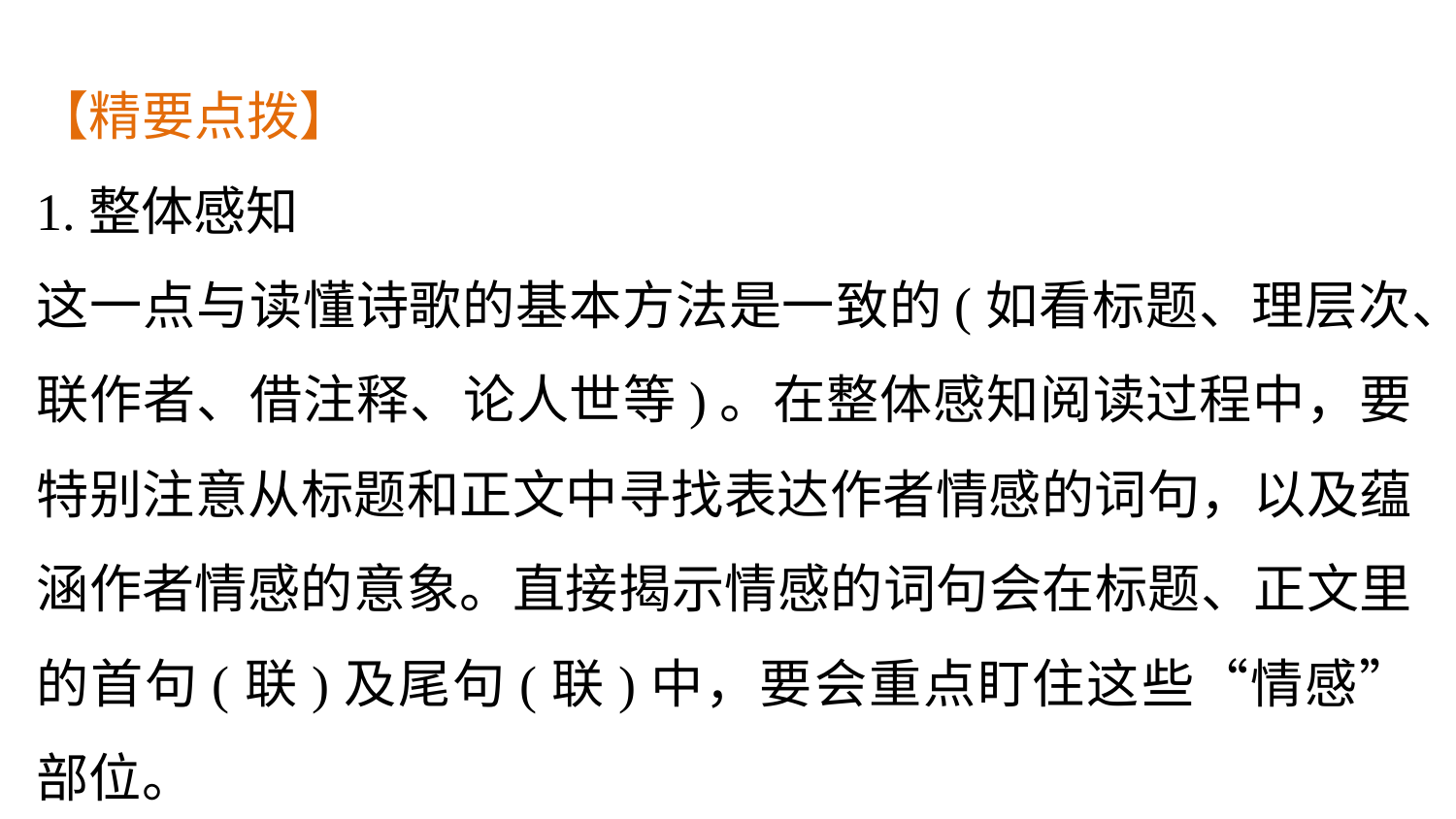

【精要点拨】
1.整体感知
这一点与读懂诗歌的基本方法是一致的(如看标题、理层次、联作者、借注释、论人世等)。在整体感知阅读过程中，要特别注意从标题和正文中寻找表达作者情感的词句，以及蕴涵作者情感的意象。直接揭示情感的词句会在标题、正文里的首句(联)及尾句(联)中，要会重点盯住这些“情感”部位。